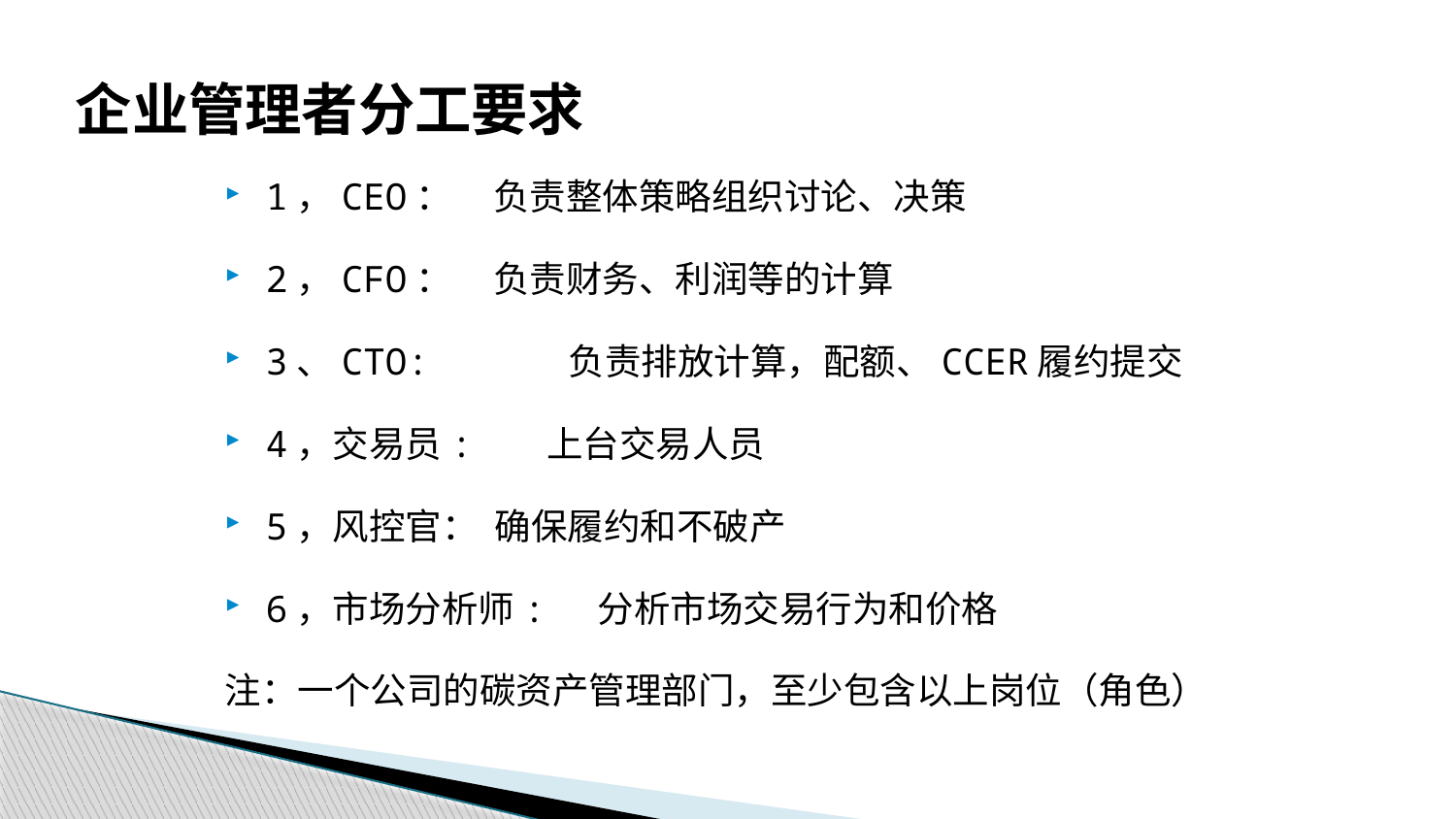

企业管理者分工要求
1，CEO：     负责整体策略组织讨论、决策
2，CFO：     负责财务、利润等的计算
3、CTO:      负责排放计算，配额、CCER履约提交
4，交易员:   上台交易人员
5，风控官：  确保履约和不破产
6，市场分析师:  分析市场交易行为和价格
注：一个公司的碳资产管理部门，至少包含以上岗位（角色）